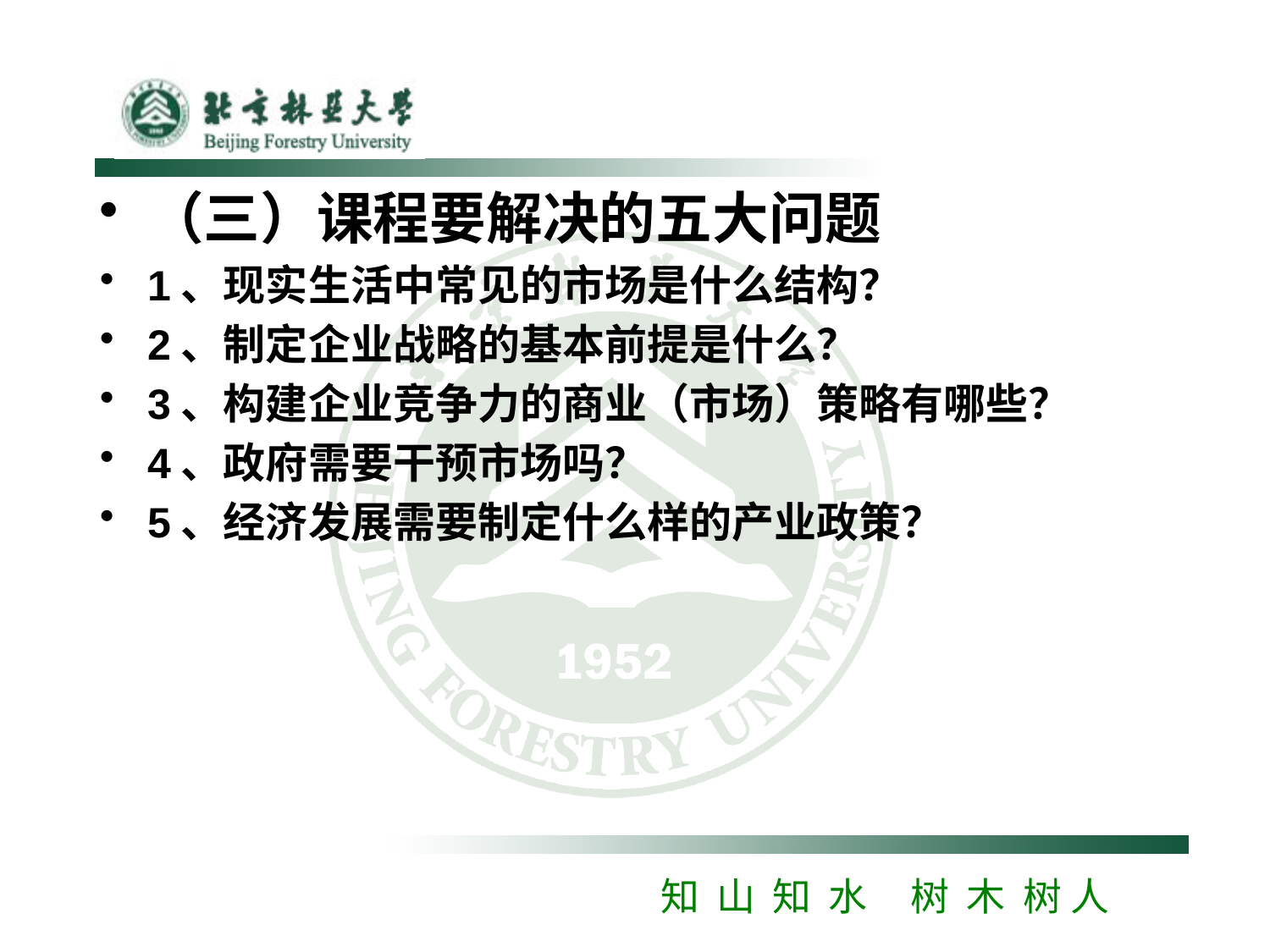

#
（三）课程要解决的五大问题
1、现实生活中常见的市场是什么结构？
2、制定企业战略的基本前提是什么？
3、构建企业竞争力的商业（市场）策略有哪些？
4、政府需要干预市场吗？
5、经济发展需要制定什么样的产业政策？